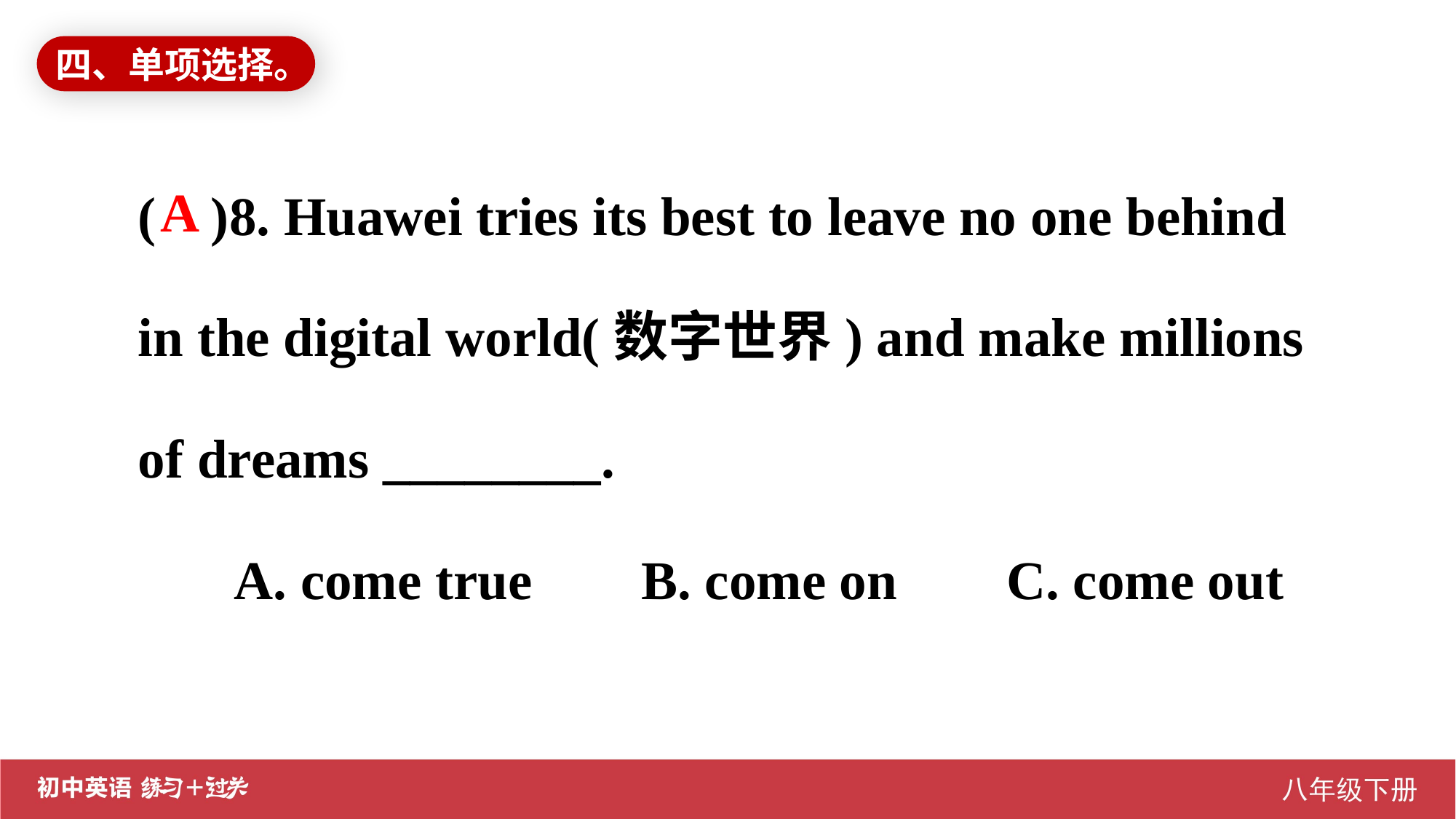

四、单项选择。
(    )8. Huawei tries its best to leave no one behind in the digital world(数字世界) and make millions of dreams ________.
       A. come true        B. come on        C. come out
A